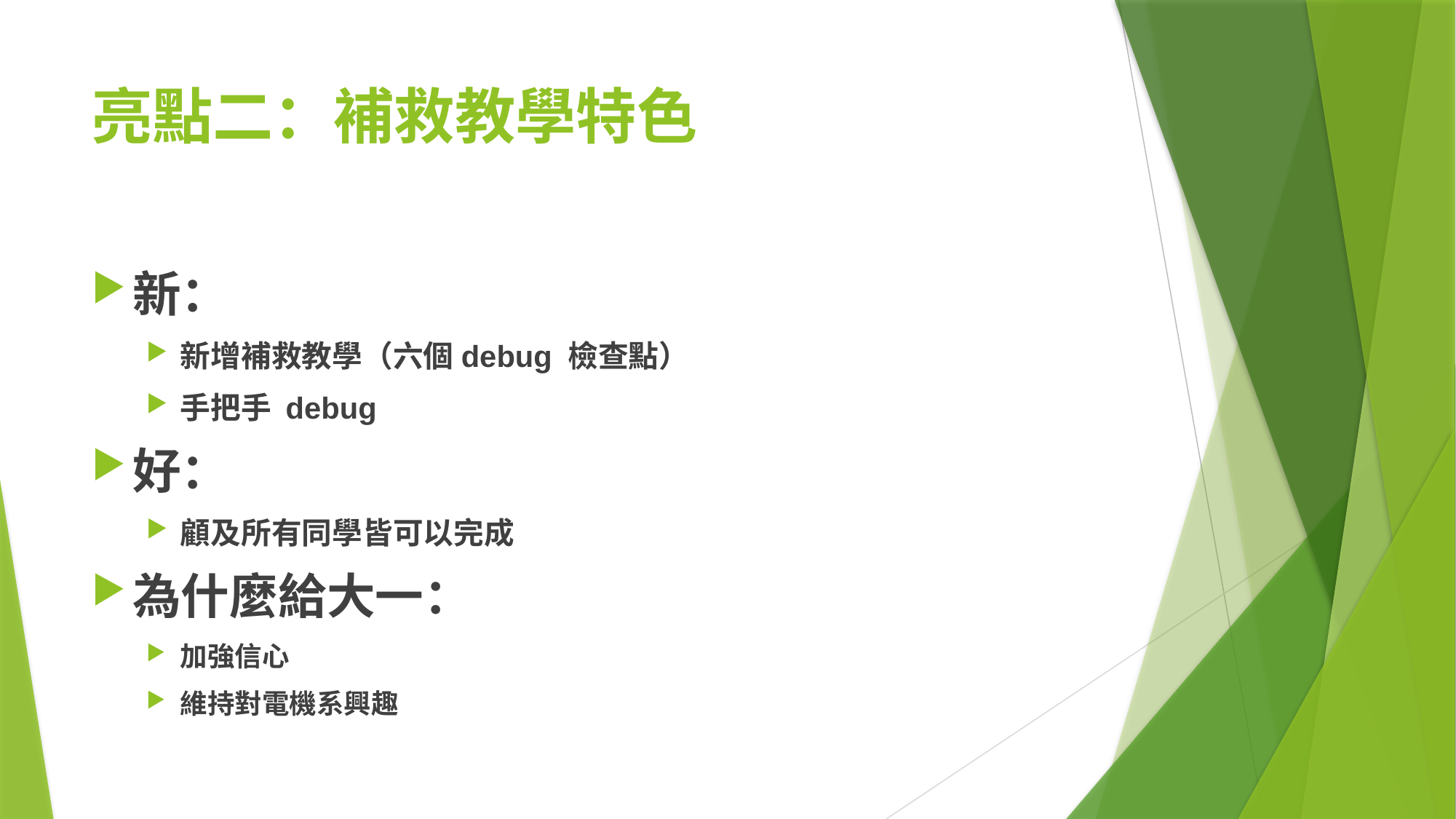

# 亮點二：補救教學特色
新：
新增補救教學（六個debug 檢查點）
手把手 debug
好：
顧及所有同學皆可以完成
為什麼給大一：
加強信心
維持對電機系興趣